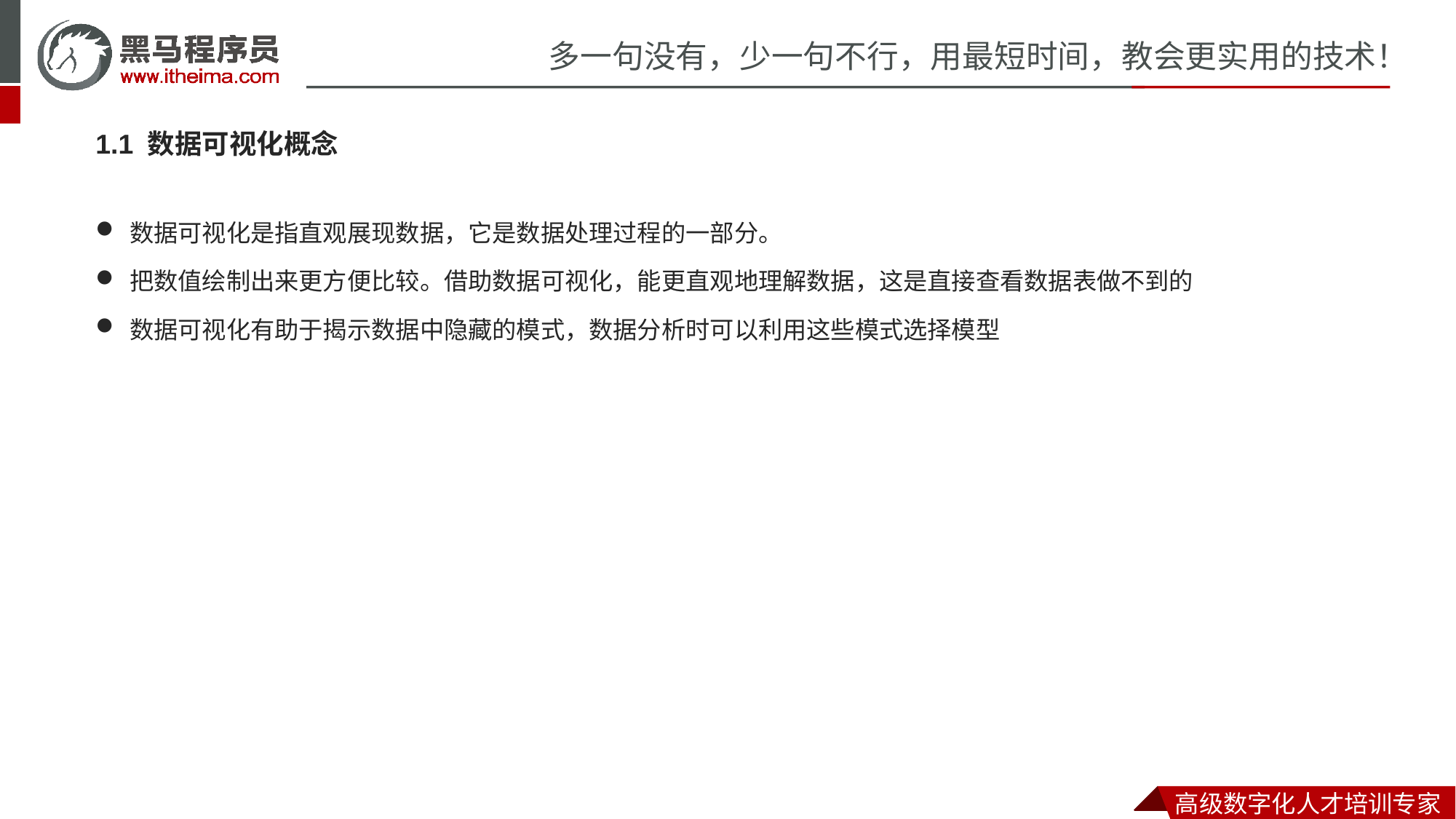

1.1 数据可视化概念
数据可视化是指直观展现数据，它是数据处理过程的一部分。
把数值绘制出来更方便比较。借助数据可视化，能更直观地理解数据，这是直接查看数据表做不到的
数据可视化有助于揭示数据中隐藏的模式，数据分析时可以利用这些模式选择模型